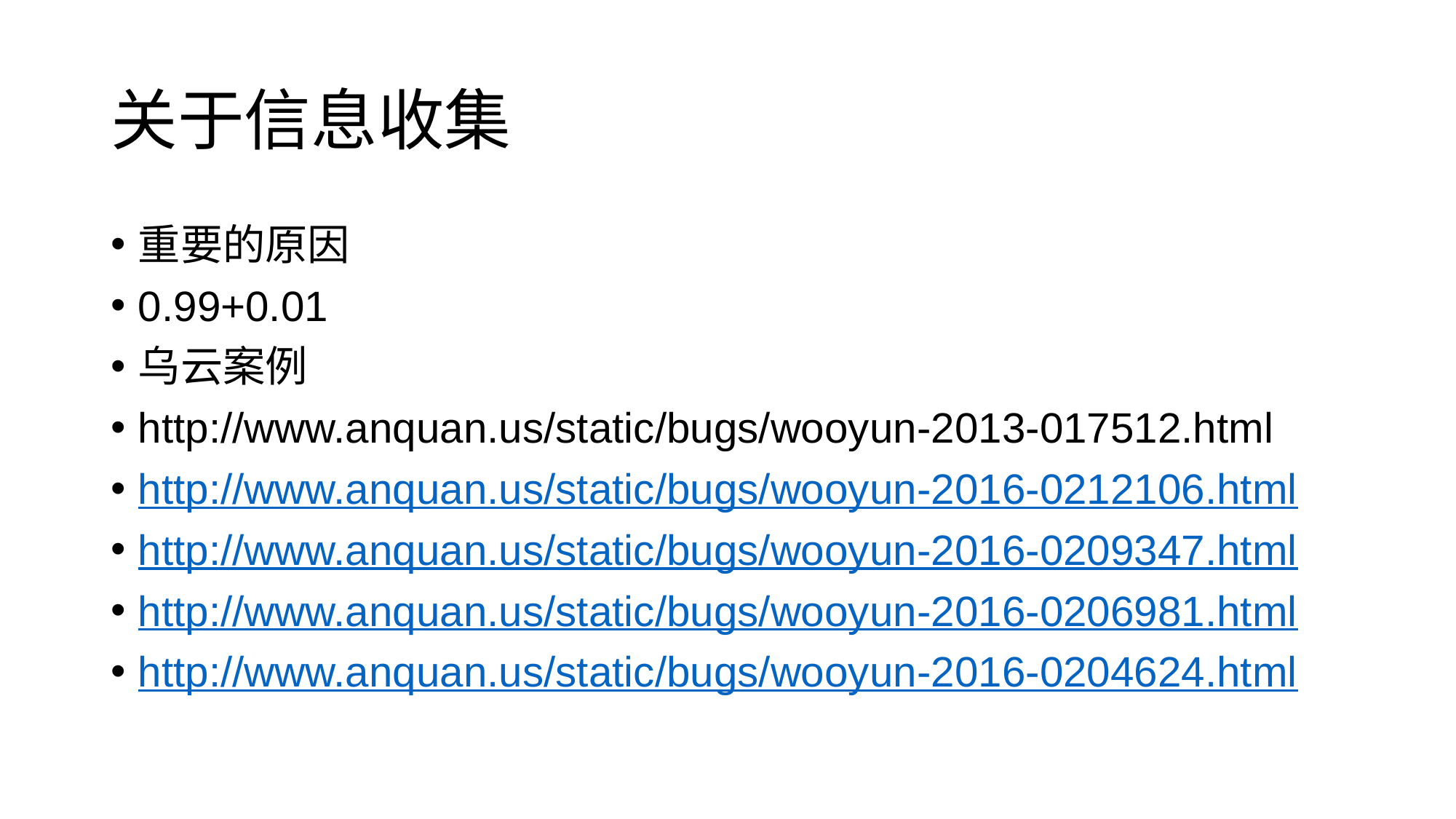

# 关于信息收集
重要的原因
0.99+0.01
乌云案例
http://www.anquan.us/static/bugs/wooyun-2013-017512.html
http://www.anquan.us/static/bugs/wooyun-2016-0212106.html
http://www.anquan.us/static/bugs/wooyun-2016-0209347.html
http://www.anquan.us/static/bugs/wooyun-2016-0206981.html
http://www.anquan.us/static/bugs/wooyun-2016-0204624.html